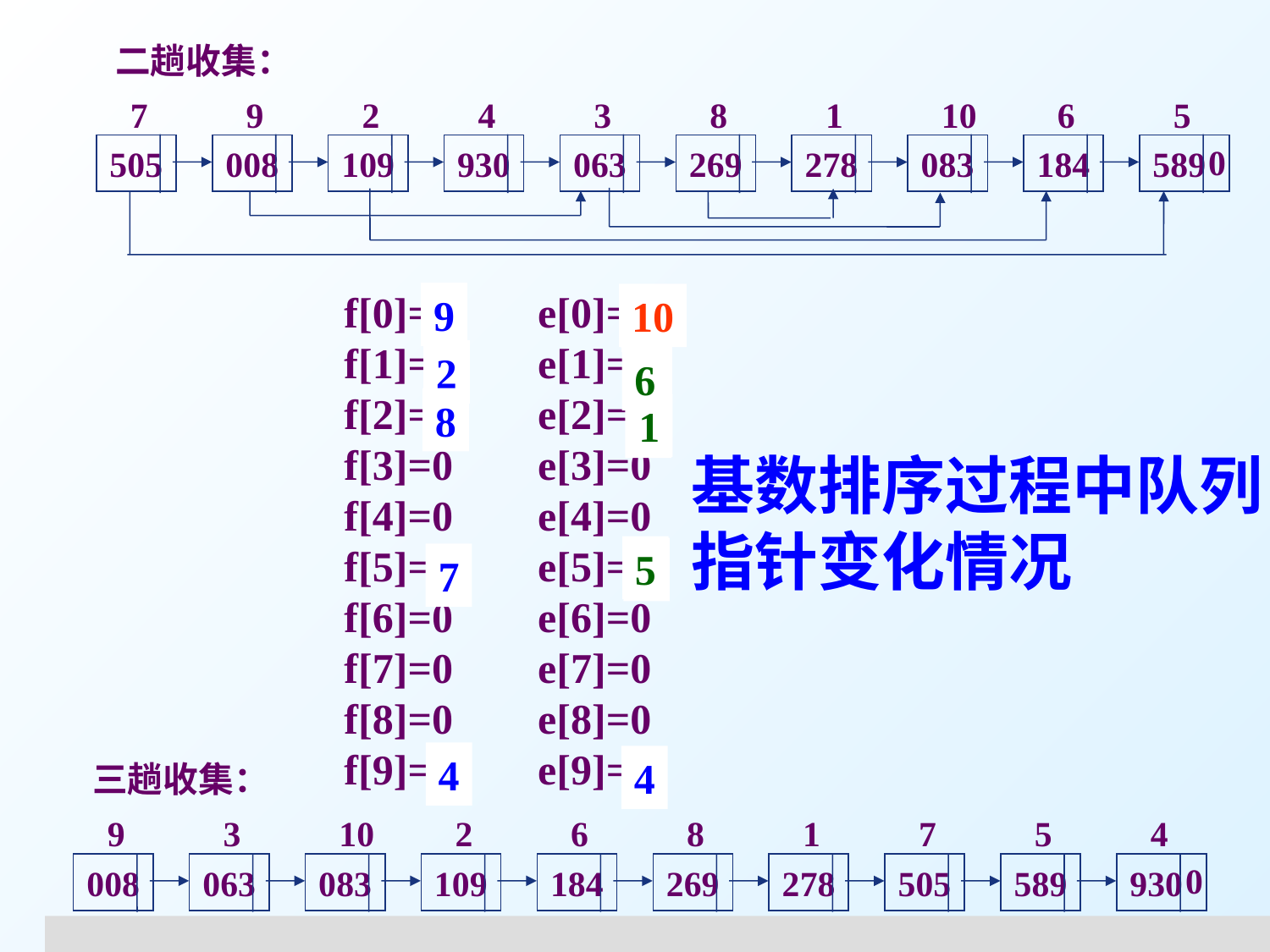

二趟收集：

7
9
2
4
3
8
1
10
6
5
0

505
008

109

930

063

269

278

083

184

589

f[0]=0        e[0]=0
f[1]=0        e[1]=0
f[2]=0        e[2]=0
f[3]=0        e[3]=0
f[4]=0        e[4]=0
f[5]=0        e[5]=0
f[6]=0        e[6]=0
f[7]=0        e[7]=0
f[8]=0        e[8]=0
f[9]=0        e[9]=0
9
10
9
3
2
2
6
8
1
8
基数排序过程中队列
指针变化情况
5
7
7
4
4
三趟收集：

9
3
10
2
6
8
1
7
5
4
0

008
063

083

109

184

269

278

505

589

930